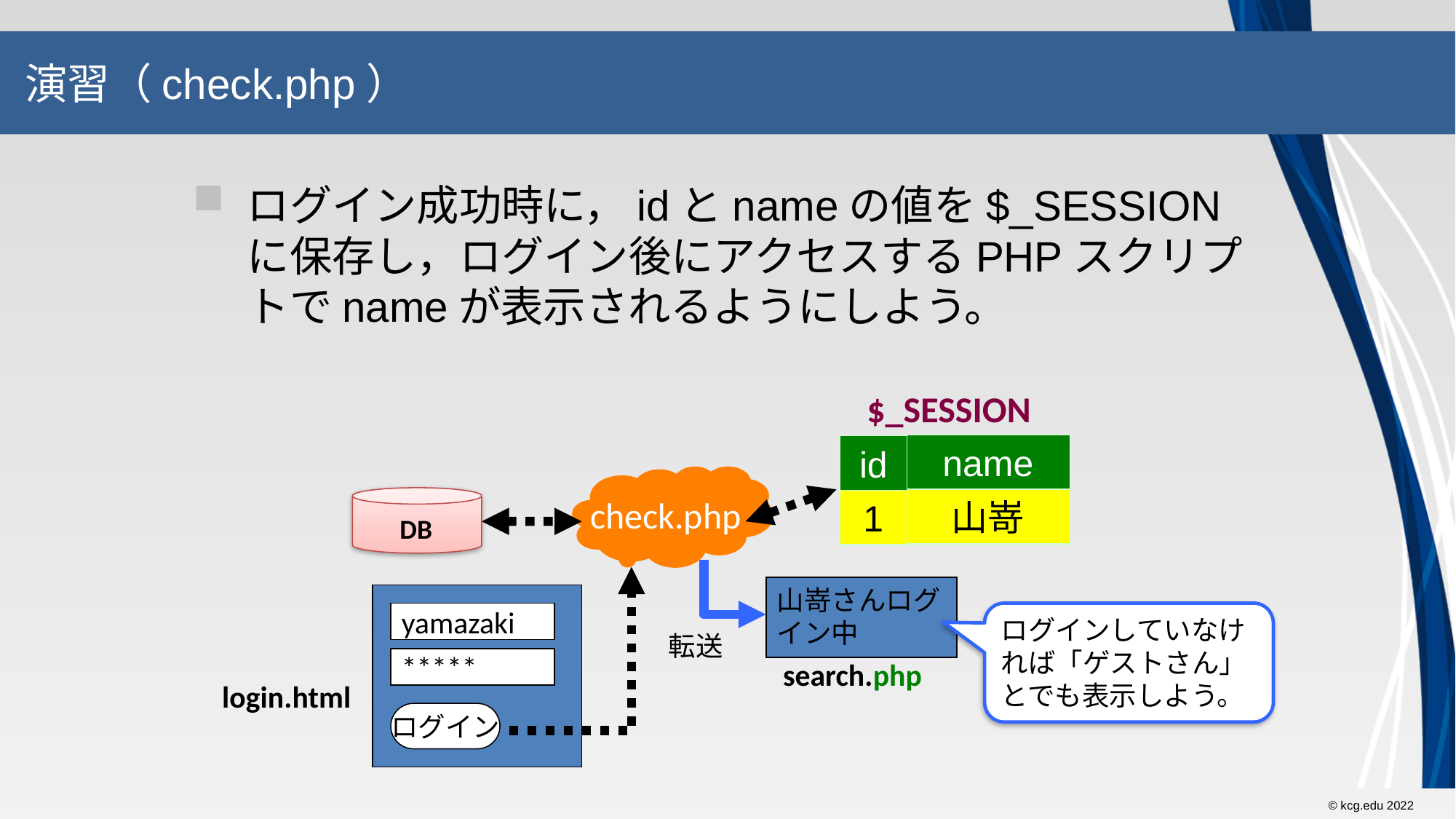

# 演習（check.php）
ログイン成功時に，idとnameの値を$_SESSIONに保存し，ログイン後にアクセスするPHPスクリプトでnameが表示されるようにしよう。
$_SESSION
name
山嵜
id
1
check.php

DB

山嵜さんログ
イン中

ログインしていなければ「ゲストさん」とでも表示しよう。
yamazaki
転送
*****
search.php
login.html
ログイン